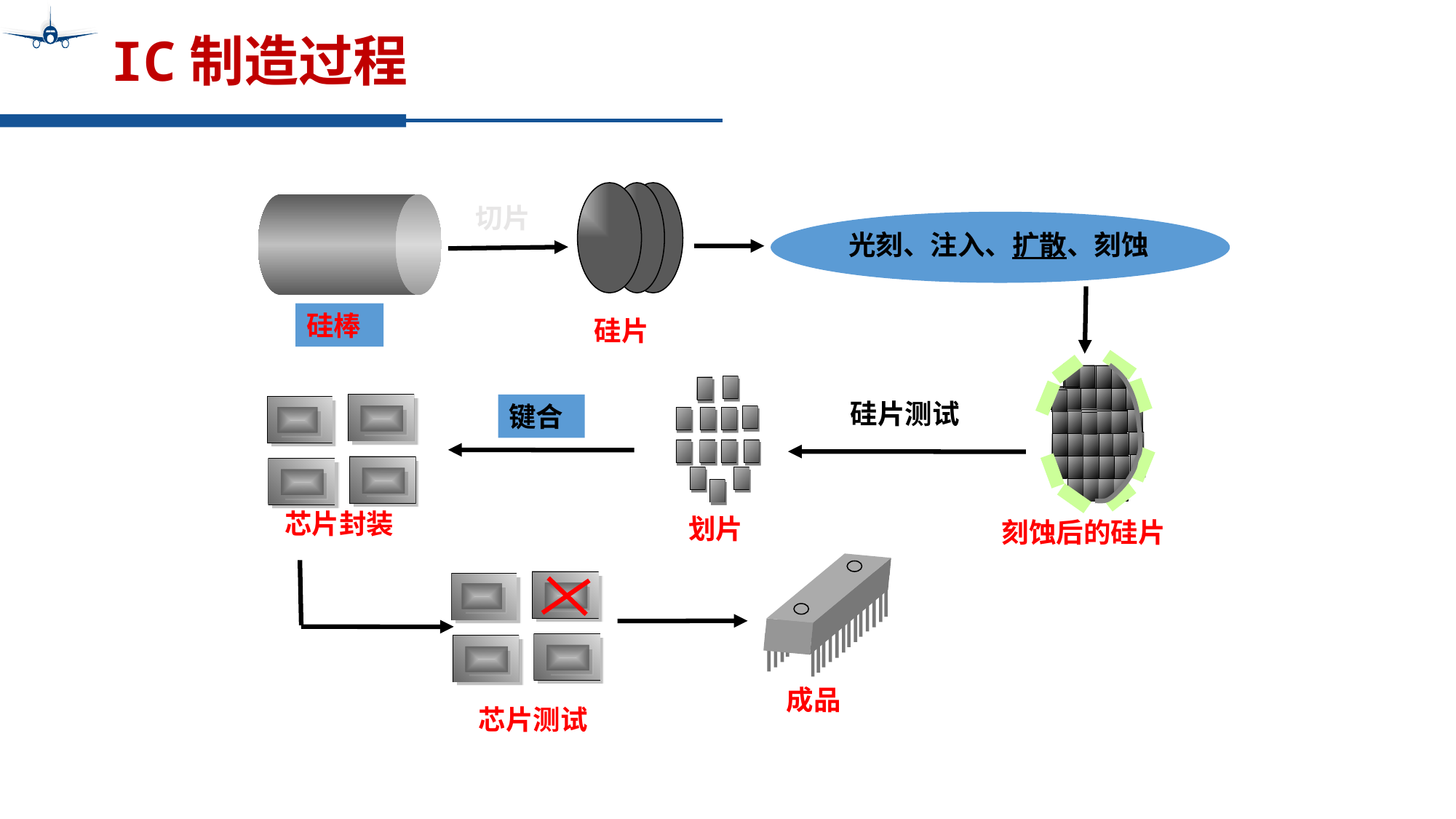

# IC制造过程

硅片

硅棒
切片

光刻、注入、扩散、刻蚀

刻蚀后的硅片

划片
硅片测试

键合

芯片封装

成品

芯片测试